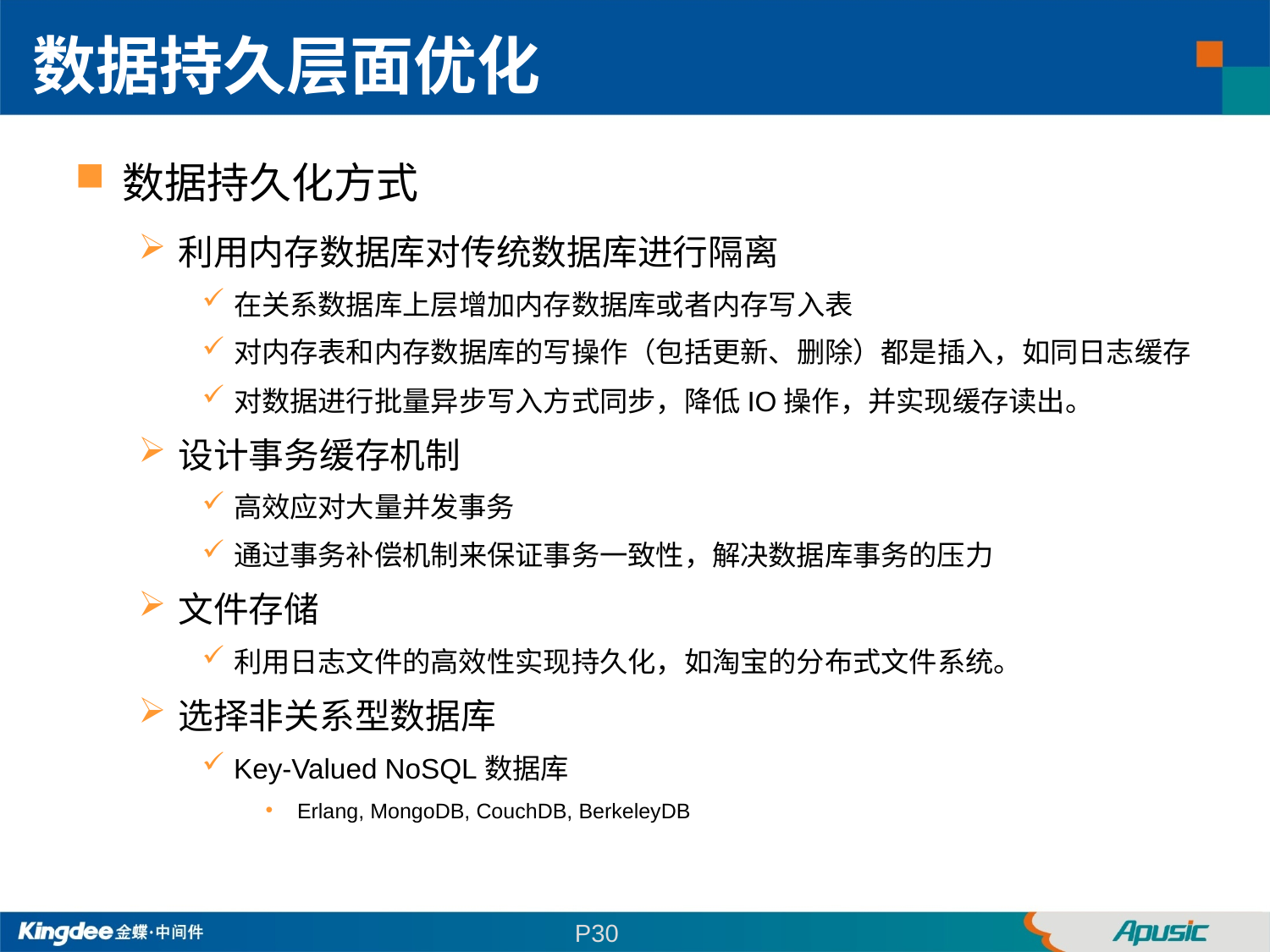

数据持久层面优化
数据持久化方式
利用内存数据库对传统数据库进行隔离
在关系数据库上层增加内存数据库或者内存写入表
对内存表和内存数据库的写操作（包括更新、删除）都是插入，如同日志缓存
对数据进行批量异步写入方式同步，降低IO操作，并实现缓存读出。
设计事务缓存机制
高效应对大量并发事务
通过事务补偿机制来保证事务一致性，解决数据库事务的压力
文件存储
利用日志文件的高效性实现持久化，如淘宝的分布式文件系统。
选择非关系型数据库
Key-Valued NoSQL数据库
Erlang, MongoDB, CouchDB, BerkeleyDB